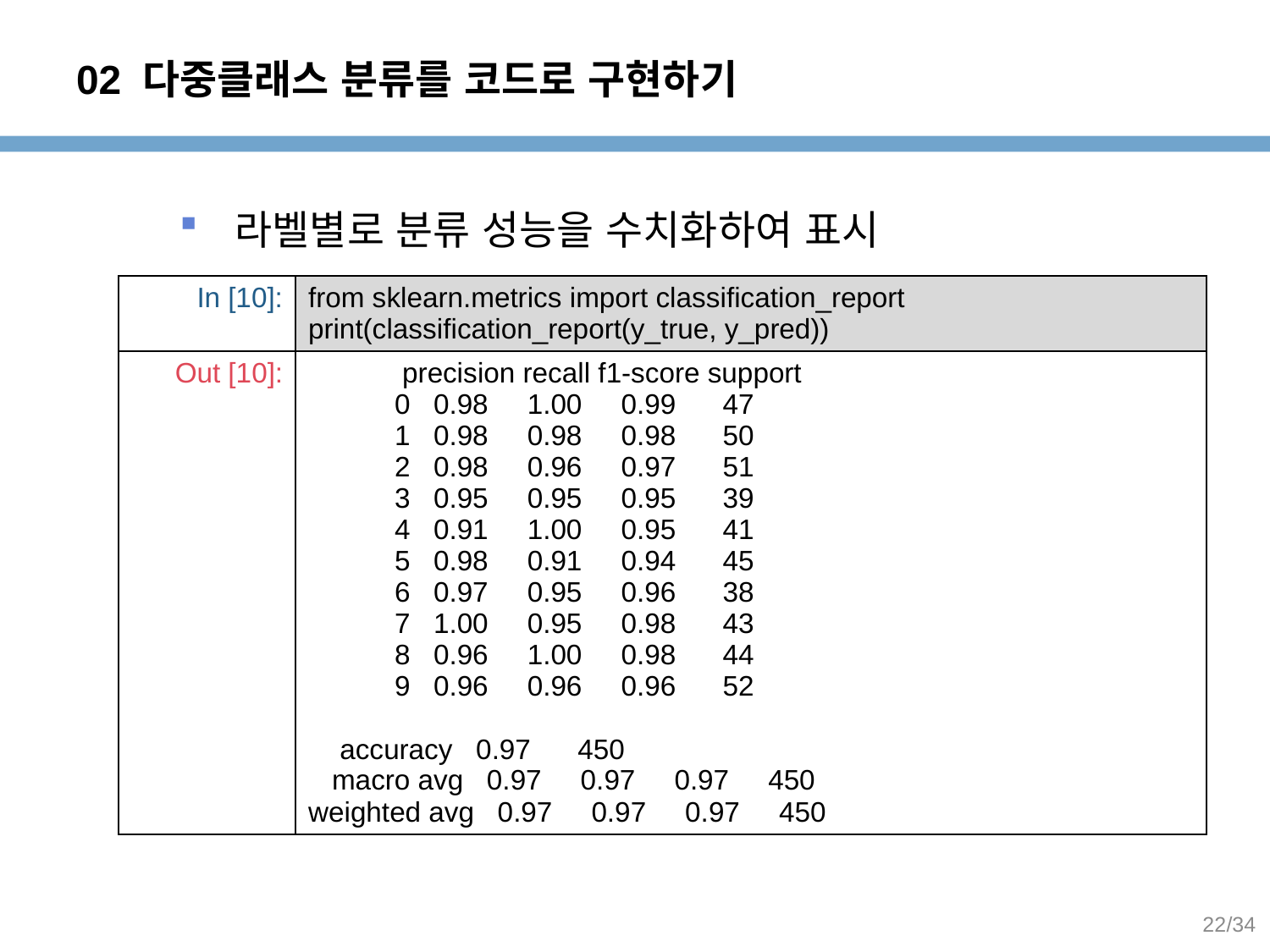

# 02 다중클래스 분류를 코드로 구현하기
라벨별로 분류 성능을 수치화하여 표시
| In [10]: | from sklearn.metrics import classification\_report print(classification\_report(y\_true, y\_pred)) |
| --- | --- |
| Out [10]: | precision recall f1-score support 0 0.98 1.00 0.99 47 1 0.98 0.98 0.98 50 2 0.98 0.96 0.97 51 3 0.95 0.95 0.95 39 4 0.91 1.00 0.95 41 5 0.98 0.91 0.94 45 6 0.97 0.95 0.96 38 7 1.00 0.95 0.98 43 8 0.96 1.00 0.98 44 9 0.96 0.96 0.96 52 accuracy 0.97 450 macro avg 0.97 0.97 0.97 450 weighted avg 0.97 0.97 0.97 450 |
22/34